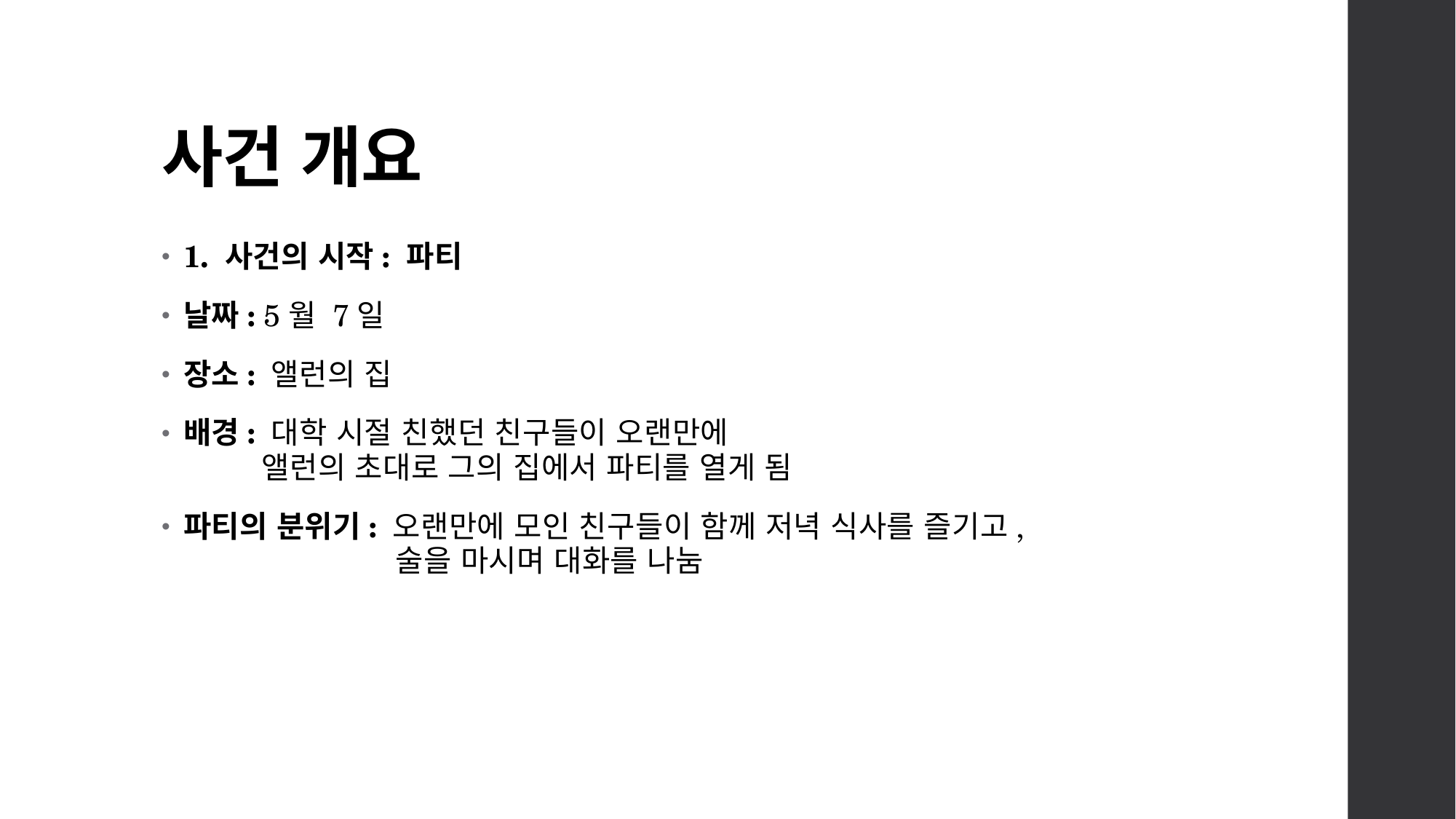

# 사건 개요
1. 사건의 시작: 파티
날짜: 5월 7일
장소: 앨런의 집
배경: 대학 시절 친했던 친구들이 오랜만에
         앨런의 초대로 그의 집에서 파티를 열게 됨
파티의 분위기: 오랜만에 모인 친구들이 함께 저녁 식사를 즐기고,
                        술을 마시며 대화를 나눔